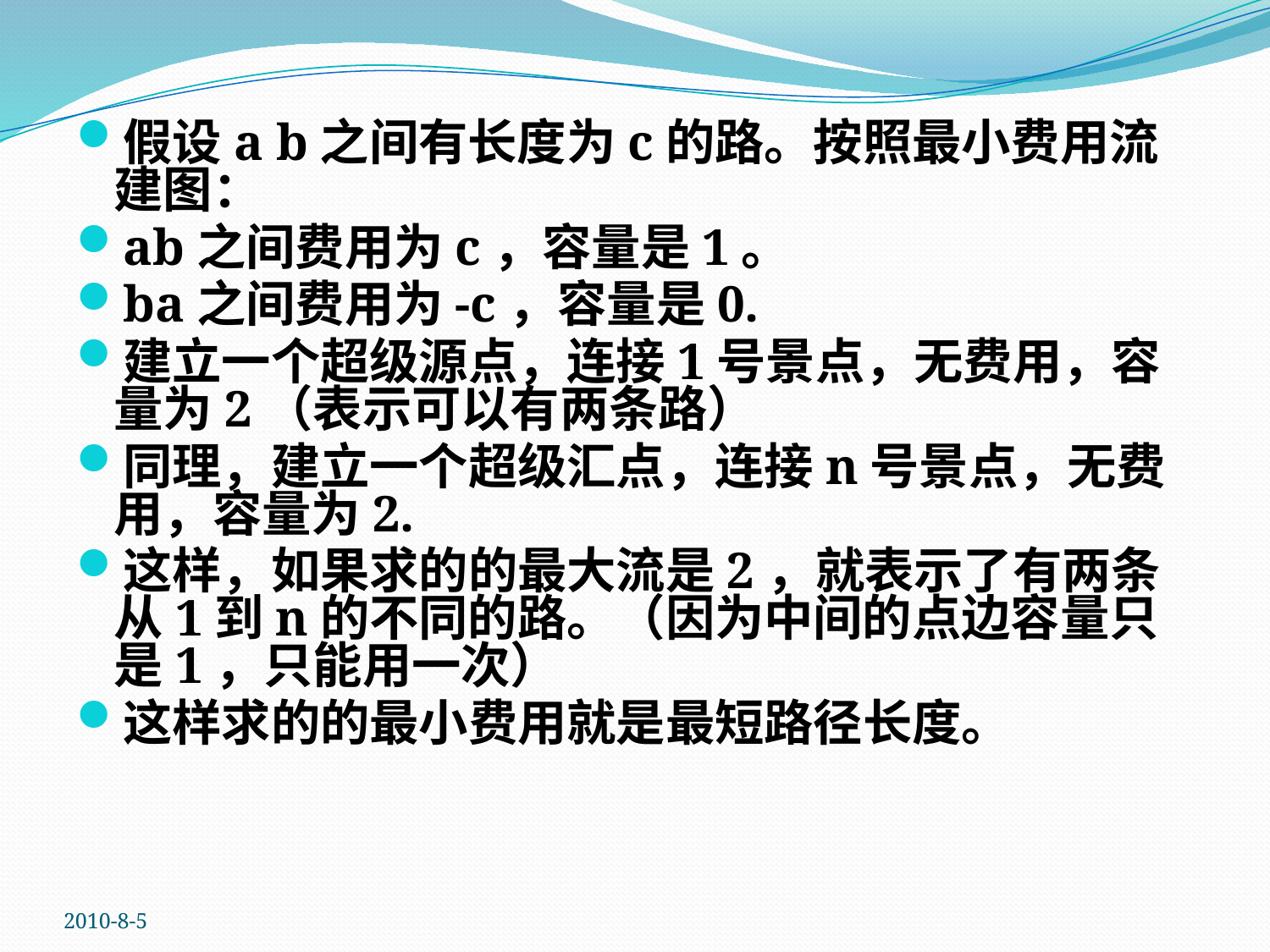

假设a b之间有长度为c的路。按照最小费用流建图：
ab之间费用为c，容量是1。
ba之间费用为-c，容量是0.
建立一个超级源点，连接1号景点，无费用，容量为2（表示可以有两条路）
同理，建立一个超级汇点，连接n号景点，无费用，容量为2.
这样，如果求的的最大流是2，就表示了有两条从1到n的不同的路。（因为中间的点边容量只是1，只能用一次）
这样求的的最小费用就是最短路径长度。
2010-8-5